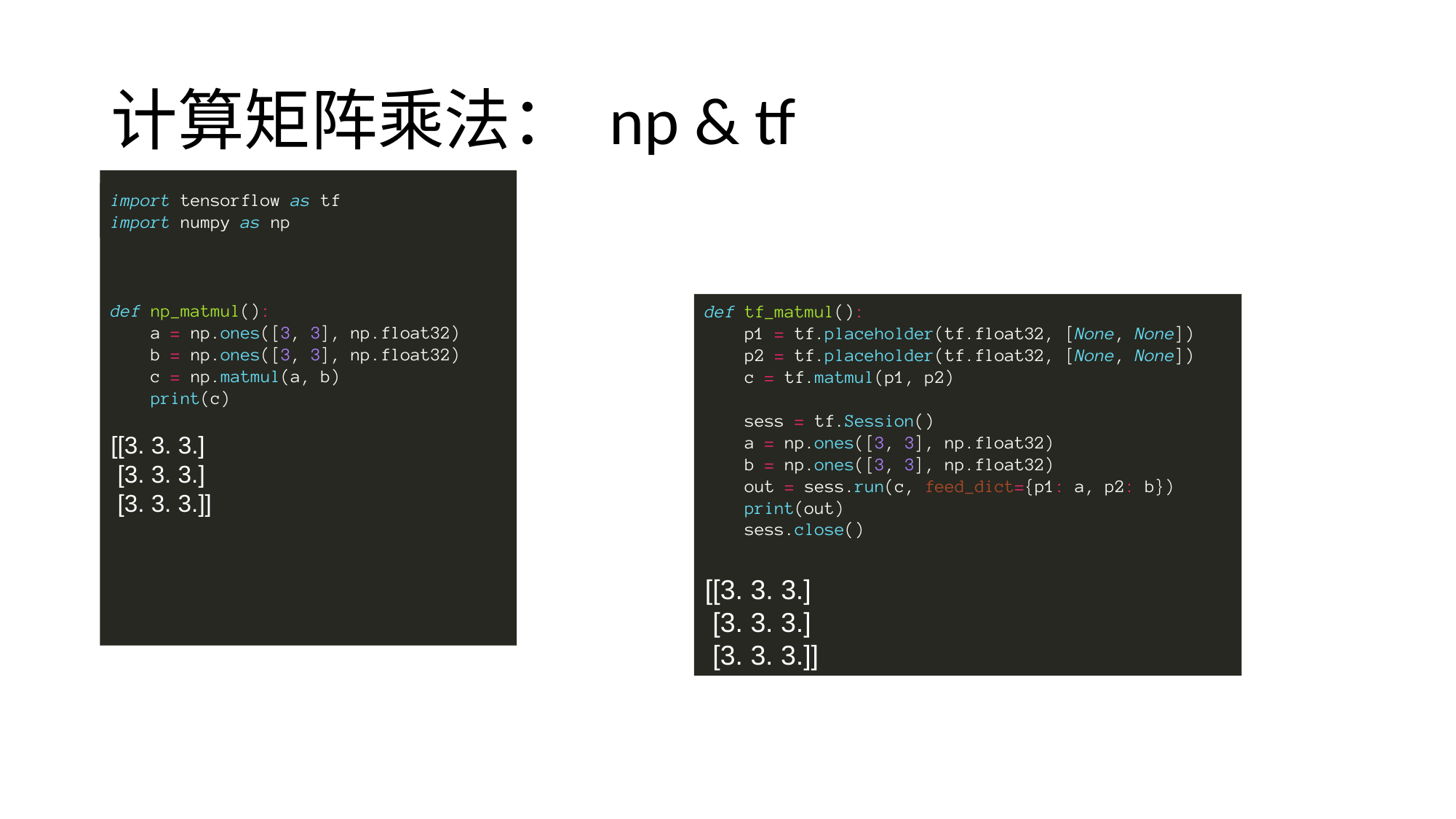

# 计算矩阵乘法： np & tf
import tensorflow as tf
import numpy as np
def np_matmul():
    a = np.ones([3, 3], np.float32)
    b = np.ones([3, 3], np.float32)
    c = np.matmul(a, b)
    print(c)

[[3. 3. 3.]
 [3. 3. 3.]
 [3. 3. 3.]]
def tf_matmul():
    p1 = tf.placeholder(tf.float32, [None, None])
    p2 = tf.placeholder(tf.float32, [None, None])
    c = tf.matmul(p1, p2)
    sess = tf.Session()
    a = np.ones([3, 3], np.float32)
    b = np.ones([3, 3], np.float32)
    out = sess.run(c, feed_dict={p1: a, p2: b})
    print(out)
    sess.close()

[[3. 3. 3.]
 [3. 3. 3.]
 [3. 3. 3.]]